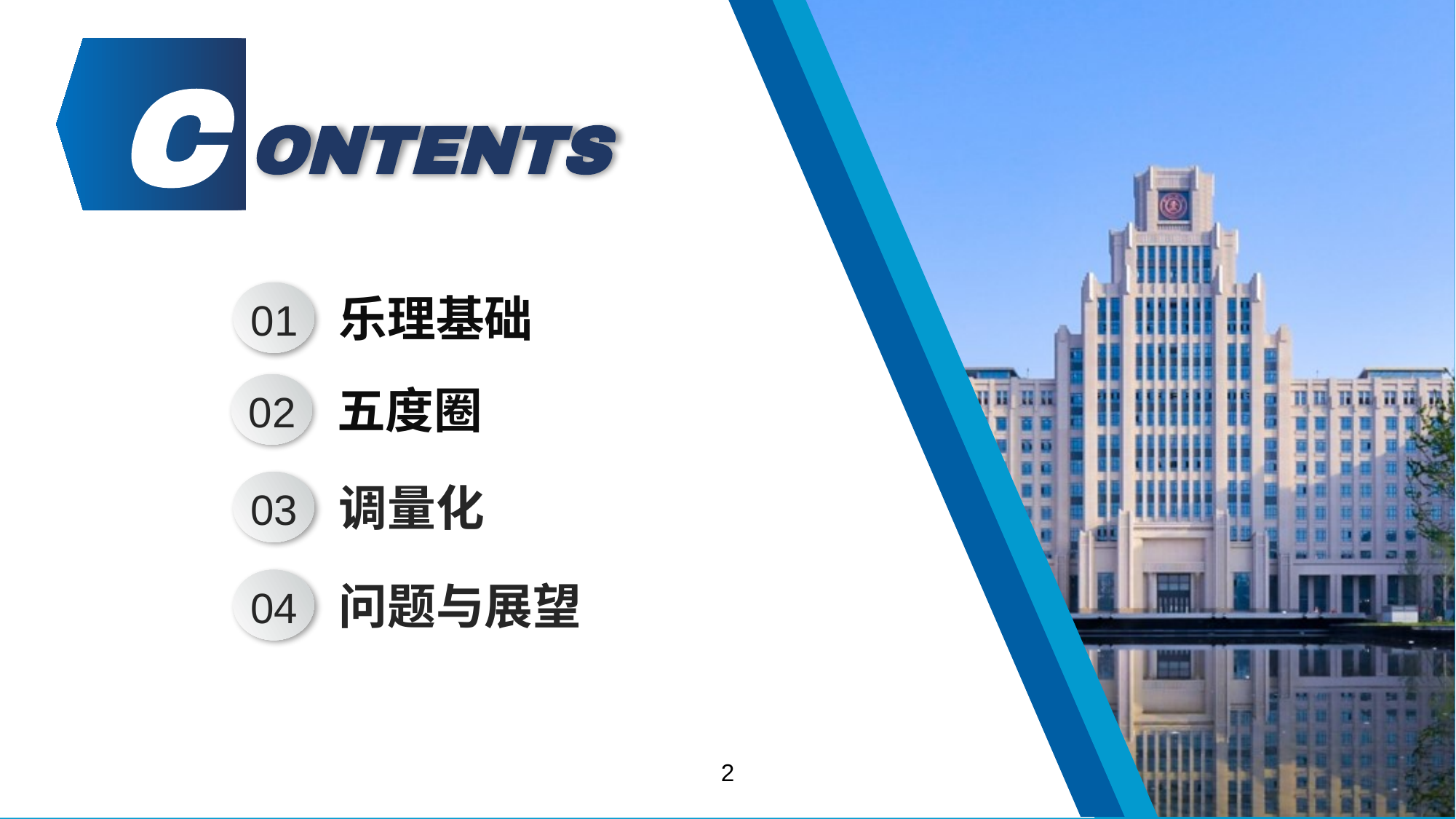

C
ONTENTS

01
乐理基础

02
五度圈

03
调量化

04
问题与展望
2